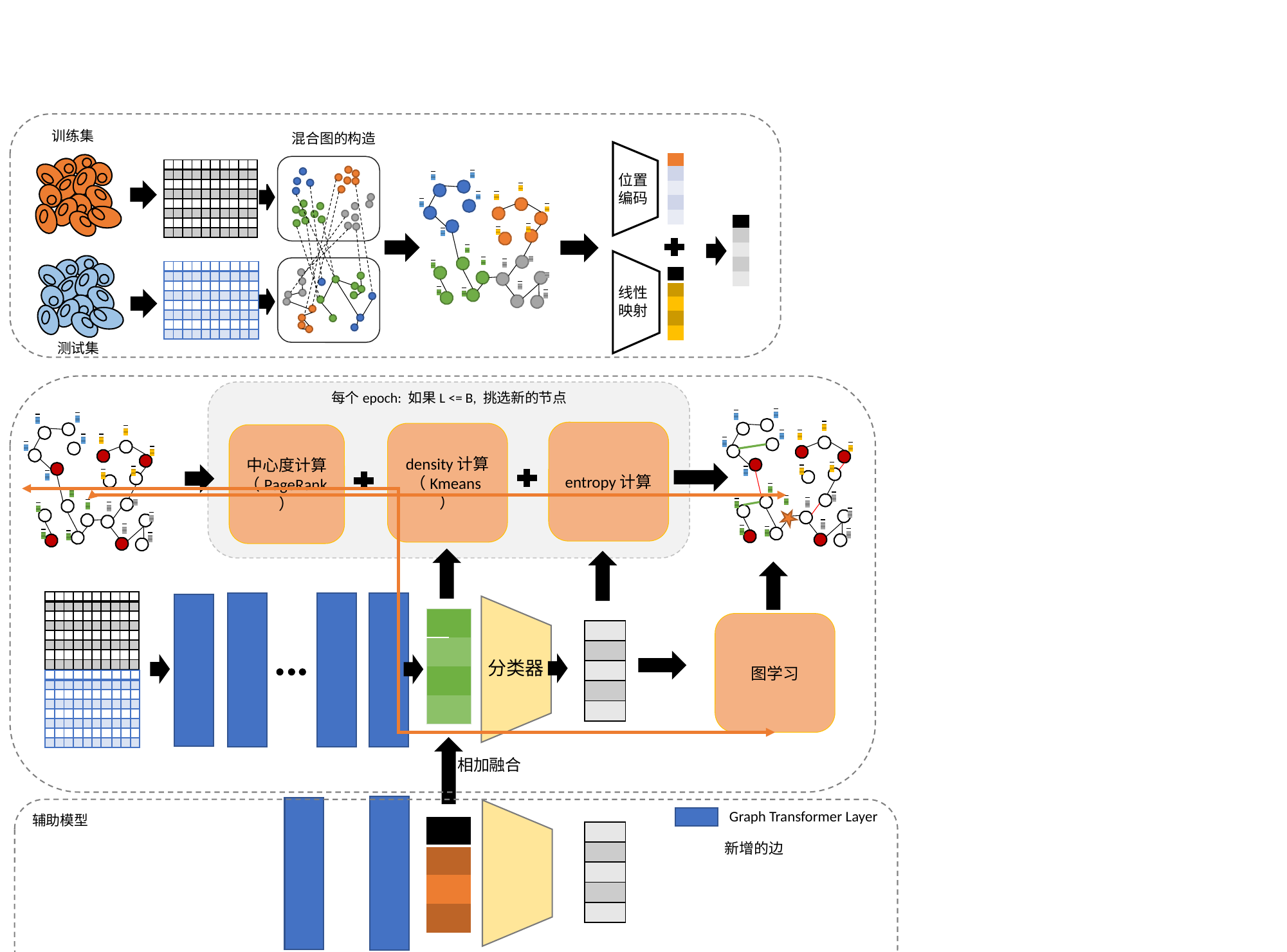

训练集
混合图的构造
|  |
| --- |
|  |
|  |
|  |
|  |

|  |  |  |  |  |  |  |  |  |  |
| --- | --- | --- | --- | --- | --- | --- | --- | --- | --- |
|  |  |  |  |  |  |  |  |  |  |
|  |  |  |  |  |  |  |  |  |  |
|  |  |  |  |  |  |  |  |  |  |
|  |  |  |  |  |  |  |  |  |  |
|  |  |  |  |  |  |  |  |  |  |
|  |  |  |  |  |  |  |  |  |  |
|  |  |  |  |  |  |  |  |  |  |
位置
编码

|  |
| --- |
|  |
|  |
|  |
|  |
|  |
| --- |
|  |
|  |
|  |
|  |

|  |
| --- |
|  |
|  |
|  |
|  |

|  |
| --- |
|  |
|  |
|  |
|  |
|  |
| --- |
|  |
|  |
|  |
|  |

|  |
| --- |
|  |
|  |
|  |
|  |

|  |
| --- |
|  |
|  |
|  |
|  |

|  |
| --- |
|  |
|  |
|  |
|  |

|  |
| --- |
|  |
|  |
|  |
|  |
|  |
| --- |
|  |
|  |
|  |
|  |
|  |
| --- |
|  |
|  |
|  |
|  |

|  |
| --- |
|  |
|  |
|  |
|  |
|  |
| --- |
|  |
|  |
|  |
|  |

|  |
| --- |
|  |
|  |
|  |
|  |

|  |
| --- |
|  |
|  |
|  |
|  |
|  |
| --- |
|  |
|  |
|  |
|  |
|  |  |  |  |  |  |  |  |  |  |
| --- | --- | --- | --- | --- | --- | --- | --- | --- | --- |
|  |  |  |  |  |  |  |  |  |  |
|  |  |  |  |  |  |  |  |  |  |
|  |  |  |  |  |  |  |  |  |  |
|  |  |  |  |  |  |  |  |  |  |
|  |  |  |  |  |  |  |  |  |  |
|  |  |  |  |  |  |  |  |  |  |
|  |  |  |  |  |  |  |  |  |  |
|  |
| --- |
|  |
|  |
|  |
|  |
|  |
| --- |
|  |
|  |
|  |
|  |
线性
映射

|  |
| --- |
|  |
|  |
|  |
|  |
|  |
| --- |
|  |
|  |
|  |
|  |
|  |
| --- |
|  |
|  |
|  |
|  |

|  |
| --- |
|  |
|  |
|  |
|  |

测试集

每个epoch: 如果L <= B, 挑选新的节点
|  |
| --- |
|  |
|  |
|  |
|  |
|  |
| --- |
|  |
|  |
|  |
|  |
|  |
| --- |
|  |
|  |
|  |
|  |
|  |
| --- |
|  |
|  |
|  |
|  |

|  |
| --- |
|  |
|  |
|  |
|  |
entropy计算

density计算
（Kmeans）
中心度计算
（PageRank）
|  |
| --- |
|  |
|  |
|  |
|  |

|  |
| --- |
|  |
|  |
|  |
|  |
|  |
| --- |
|  |
|  |
|  |
|  |
|  |
| --- |
|  |
|  |
|  |
|  |
|  |
| --- |
|  |
|  |
|  |
|  |

|  |
| --- |
|  |
|  |
|  |
|  |

|  |
| --- |
|  |
|  |
|  |
|  |
|  |
| --- |
|  |
|  |
|  |
|  |

|  |
| --- |
|  |
|  |
|  |
|  |

|  |
| --- |
|  |
|  |
|  |
|  |

|  |
| --- |
|  |
|  |
|  |
|  |

|  |
| --- |
|  |
|  |
|  |
|  |
|  |
| --- |
|  |
|  |
|  |
|  |

|  |
| --- |
|  |
|  |
|  |
|  |

|  |
| --- |
|  |
|  |
|  |
|  |

|  |
| --- |
|  |
|  |
|  |
|  |
|  |
| --- |
|  |
|  |
|  |
|  |
|  |
| --- |
|  |
|  |
|  |
|  |

|  |
| --- |
|  |
|  |
|  |
|  |

|  |
| --- |
|  |
|  |
|  |
|  |
|  |
| --- |
|  |
|  |
|  |
|  |
|  |
| --- |
|  |
|  |
|  |
|  |

|  |
| --- |
|  |
|  |
|  |
|  |

|  |
| --- |
|  |
|  |
|  |
|  |
|  |
| --- |
|  |
|  |
|  |
|  |

|  |
| --- |
|  |
|  |
|  |
|  |

|  |
| --- |
|  |
|  |
|  |
|  |

|  |
| --- |
|  |
|  |
|  |
|  |
|  |
| --- |
|  |
|  |
|  |
|  |
|  |
| --- |
|  |
|  |
|  |
|  |
|  |
| --- |
|  |
|  |
|  |
|  |

|  |
| --- |
|  |
|  |
|  |
|  |
|  |
| --- |
|  |
|  |
|  |
|  |

|  |
| --- |
|  |
|  |
|  |
|  |

|  |
| --- |
|  |
|  |
|  |
|  |

|  |  |  |  |  |  |  |  |  |  |
| --- | --- | --- | --- | --- | --- | --- | --- | --- | --- |
|  |  |  |  |  |  |  |  |  |  |
|  |  |  |  |  |  |  |  |  |  |
|  |  |  |  |  |  |  |  |  |  |
|  |  |  |  |  |  |  |  |  |  |
|  |  |  |  |  |  |  |  |  |  |
|  |  |  |  |  |  |  |  |  |  |
|  |  |  |  |  |  |  |  |  |  |

|  |  |
| --- | --- |
|  |  |
|  |  |
|  |  |
图学习
|  |
| --- |
|  |
|  |
|  |
|  |

分类器

|  |  |  |  |  |  |  |  |  |  |
| --- | --- | --- | --- | --- | --- | --- | --- | --- | --- |
|  |  |  |  |  |  |  |  |  |  |
|  |  |  |  |  |  |  |  |  |  |
|  |  |  |  |  |  |  |  |  |  |
|  |  |  |  |  |  |  |  |  |  |
|  |  |  |  |  |  |  |  |  |  |
|  |  |  |  |  |  |  |  |  |  |
|  |  |  |  |  |  |  |  |  |  |
相加融合

Graph Transformer Layer
辅助模型
|  |  |
| --- | --- |
|  |  |
|  |  |
|  |  |
|  |
| --- |
|  |
|  |
|  |
|  |
新增的边

|  |  |  |  |  |  |  |  |  |  |
| --- | --- | --- | --- | --- | --- | --- | --- | --- | --- |
|  |  |  |  |  |  |  |  |  |  |
|  |  |  |  |  |  |  |  |  |  |
|  |  |  |  |  |  |  |  |  |  |
|  |  |  |  |  |  |  |  |  |  |
|  |  |  |  |  |  |  |  |  |  |
|  |  |  |  |  |  |  |  |  |  |
|  |  |  |  |  |  |  |  |  |  |

回归器

删除的边

新挑选的节点

训练集中的节点
细胞状态数据集